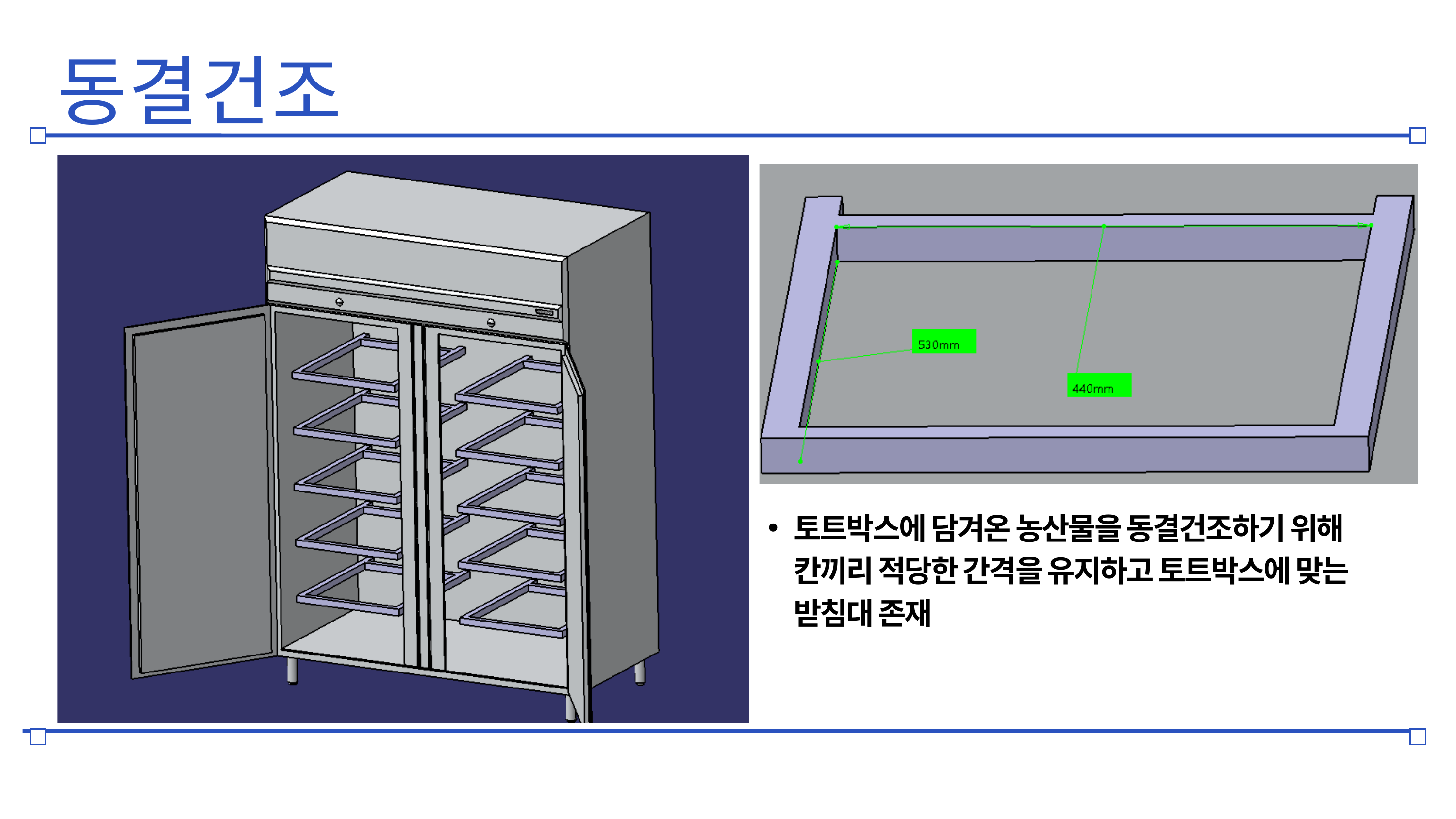

동결건조

토트박스에 담겨온 농산물을 동결건조하기 위해 칸끼리 적당한 간격을 유지하고 토트박스에 맞는 받침대 존재